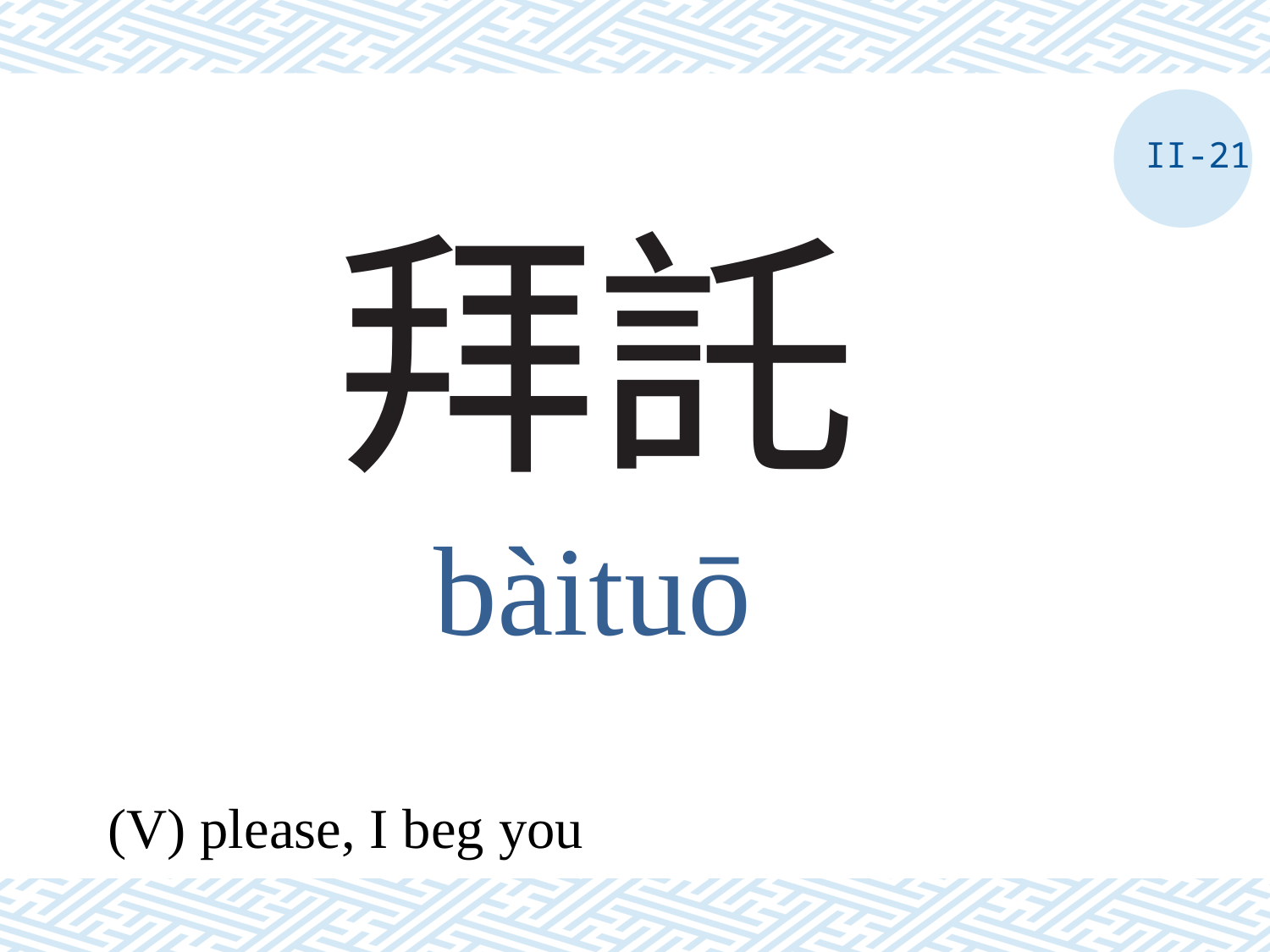

II-21

# 拜託
bàituō
(V) please, I beg you